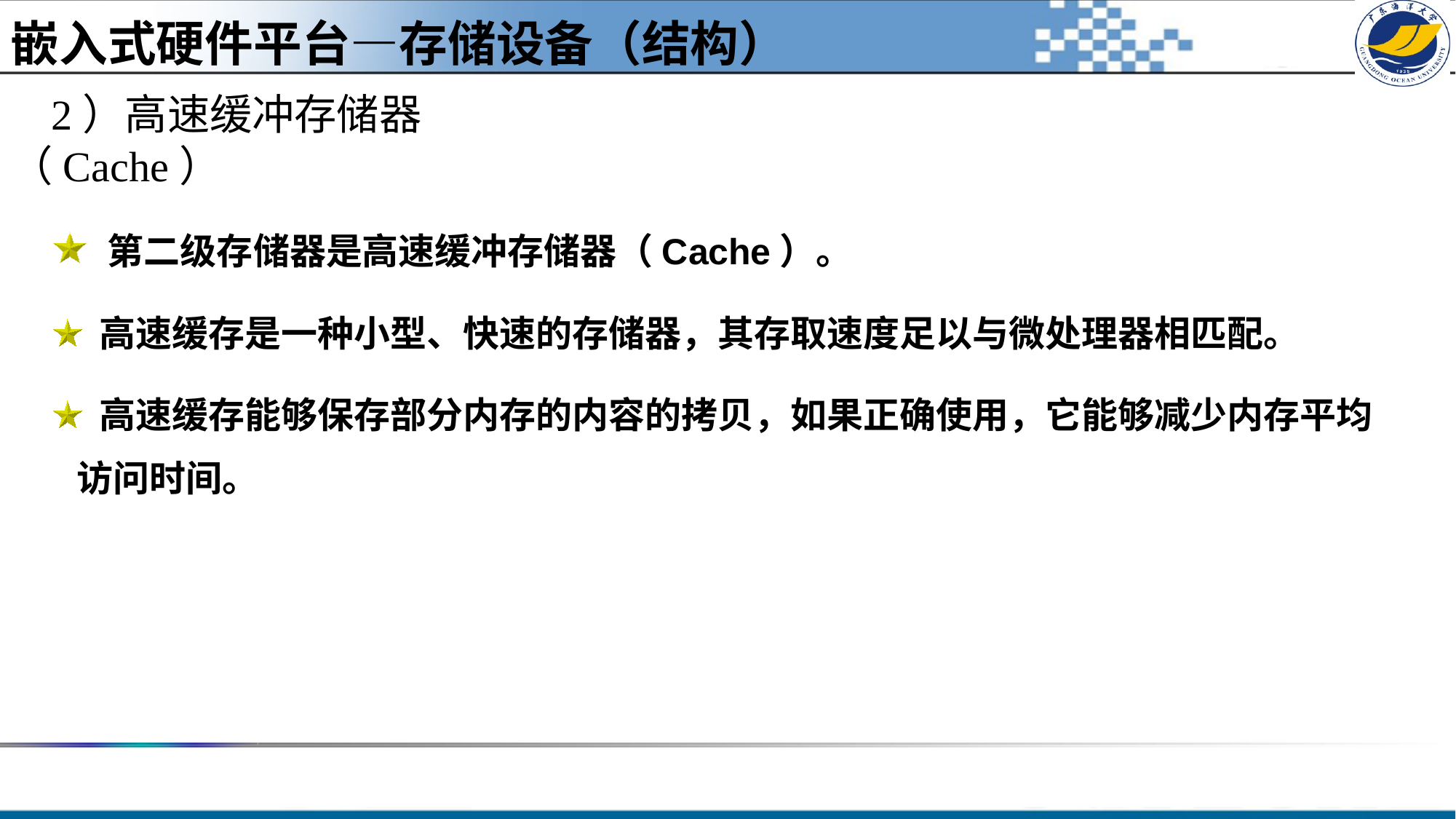

嵌入式硬件平台—存储设备（结构）
   2）高速缓冲存储器（Cache）
 第二级存储器是高速缓冲存储器（Cache）。
 高速缓存是一种小型、快速的存储器，其存取速度足以与微处理器相匹配。
 高速缓存能够保存部分内存的内容的拷贝，如果正确使用，它能够减少内存平均访问时间。
41